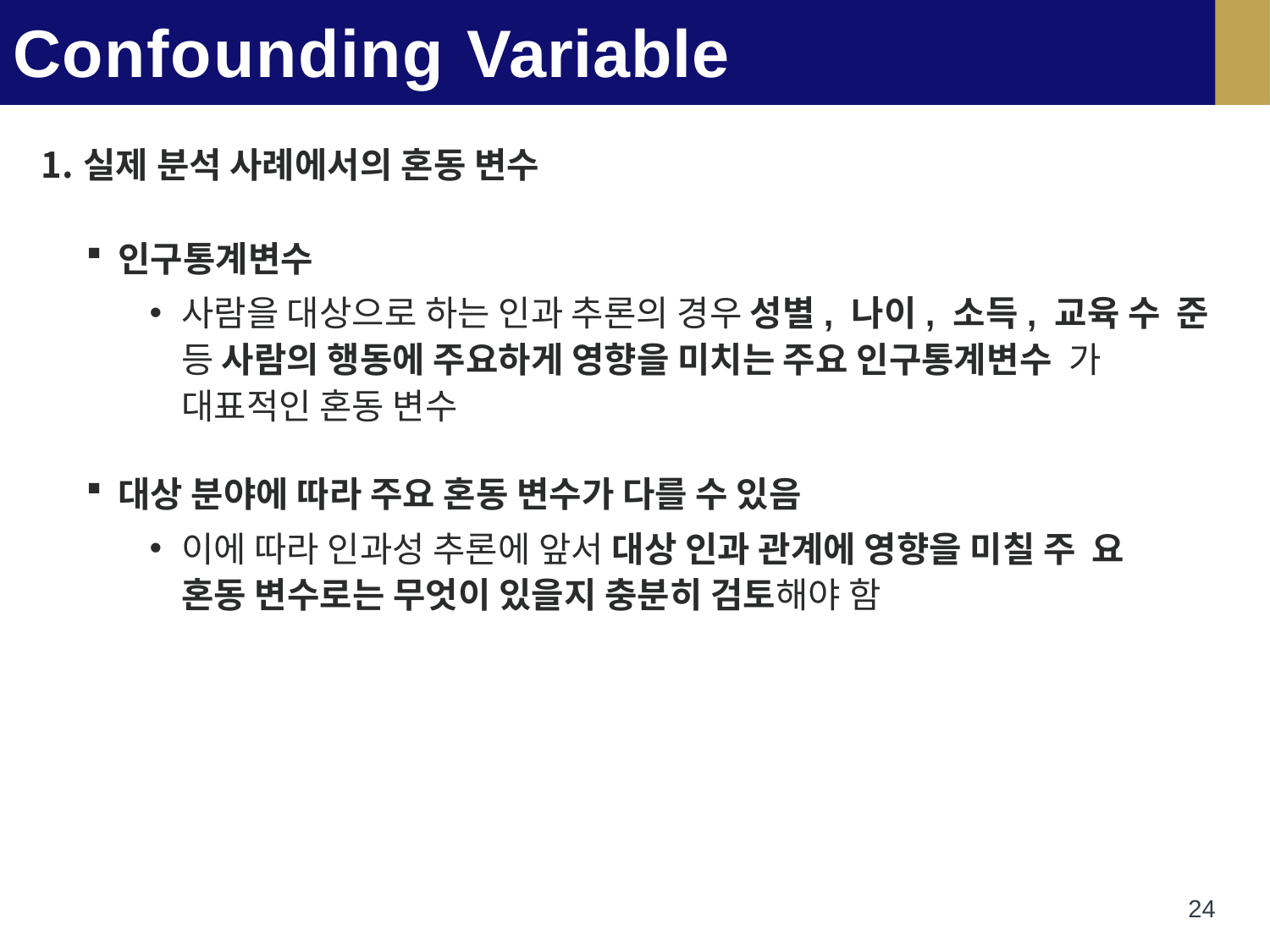

# Confounding Variable
실제 분석 사례에서의 혼동 변수

인구통계변수
사람을 대상으로 하는 인과 추론의 경우 성별, 나이, 소득, 교육 수  준 등 사람의 행동에 주요하게 영향을 미치는 주요 인구통계변수  가 대표적인 혼동 변수

대상 분야에 따라 주요 혼동 변수가 다를 수 있음
이에 따라 인과성 추론에 앞서 대상 인과 관계에 영향을 미칠 주  요 혼동 변수로는 무엇이 있을지 충분히 검토해야 함
24